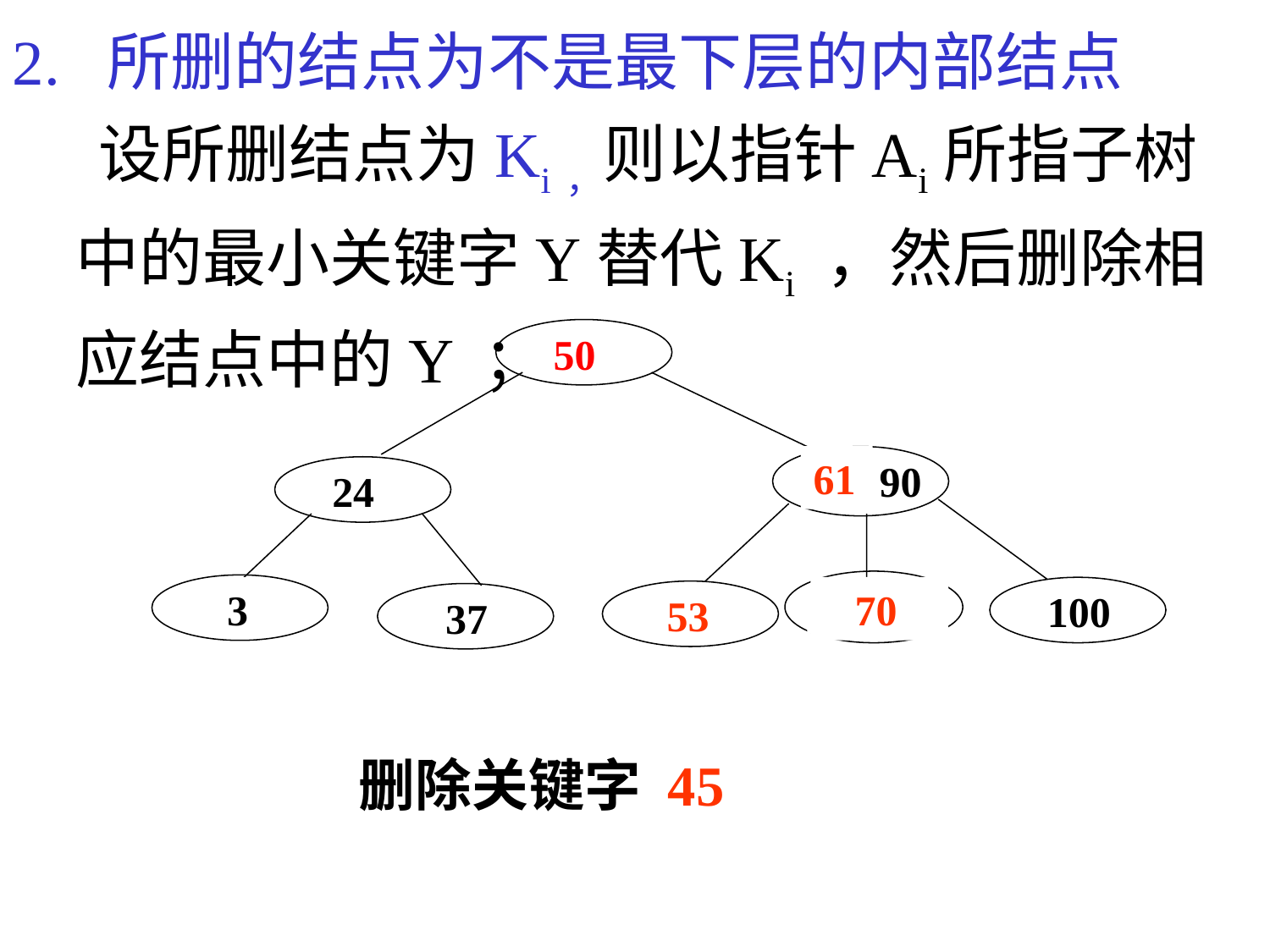

2.  所删的结点为不是最下层的内部结点
     设所删结点为Ki，则以指针Ai所指子树中的最小关键字Y替代Ki ，然后删除相应结点中的Y ；

50

53   90

24

61   70

100

3    12

 37

50

    3

61

   70

   53

删除关键字 45